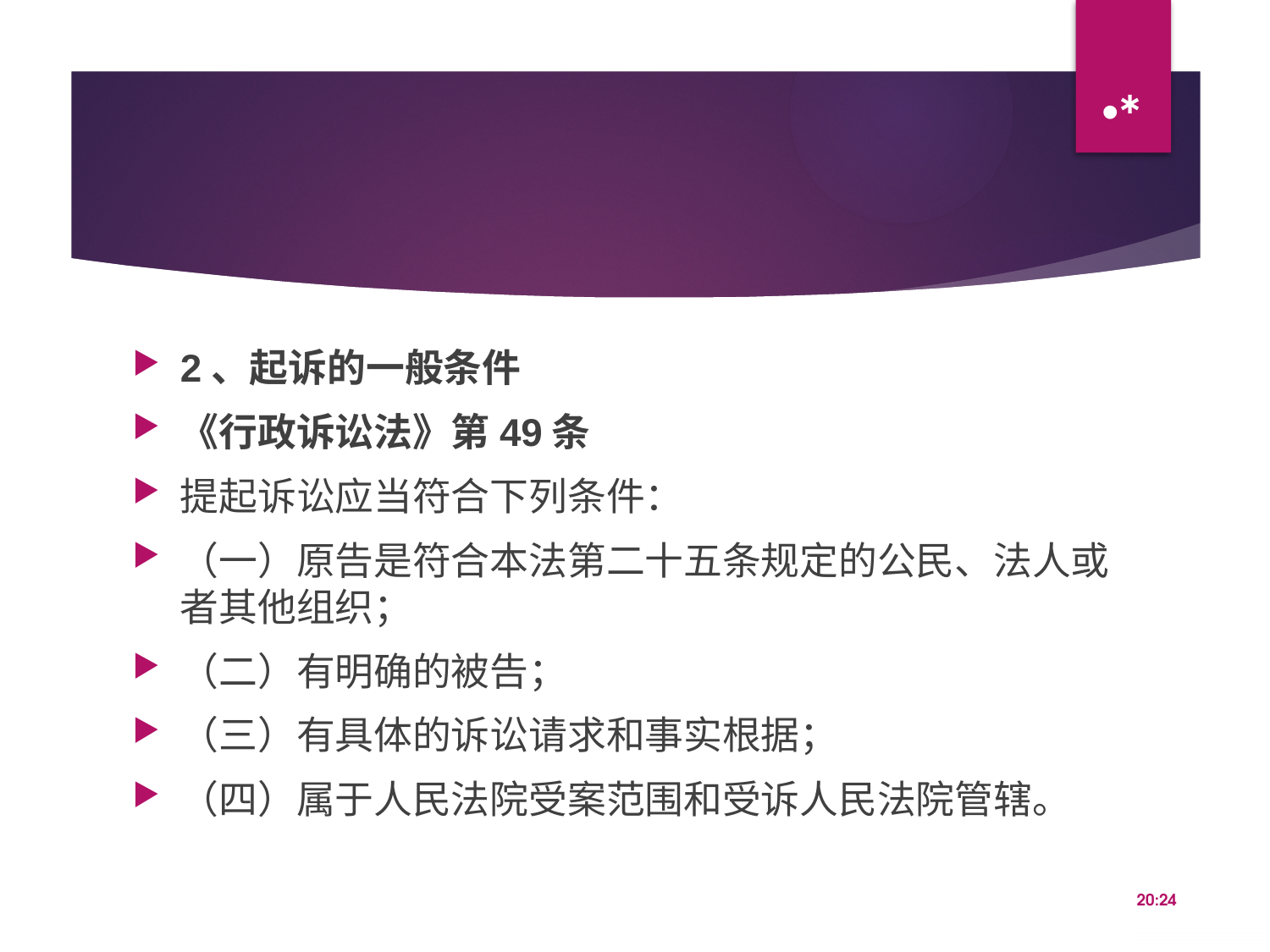

*
#
2、起诉的一般条件
《行政诉讼法》第49条
提起诉讼应当符合下列条件：
（一）原告是符合本法第二十五条规定的公民、法人或者其他组织；
（二）有明确的被告；
（三）有具体的诉讼请求和事实根据；
（四）属于人民法院受案范围和受诉人民法院管辖。

20:24